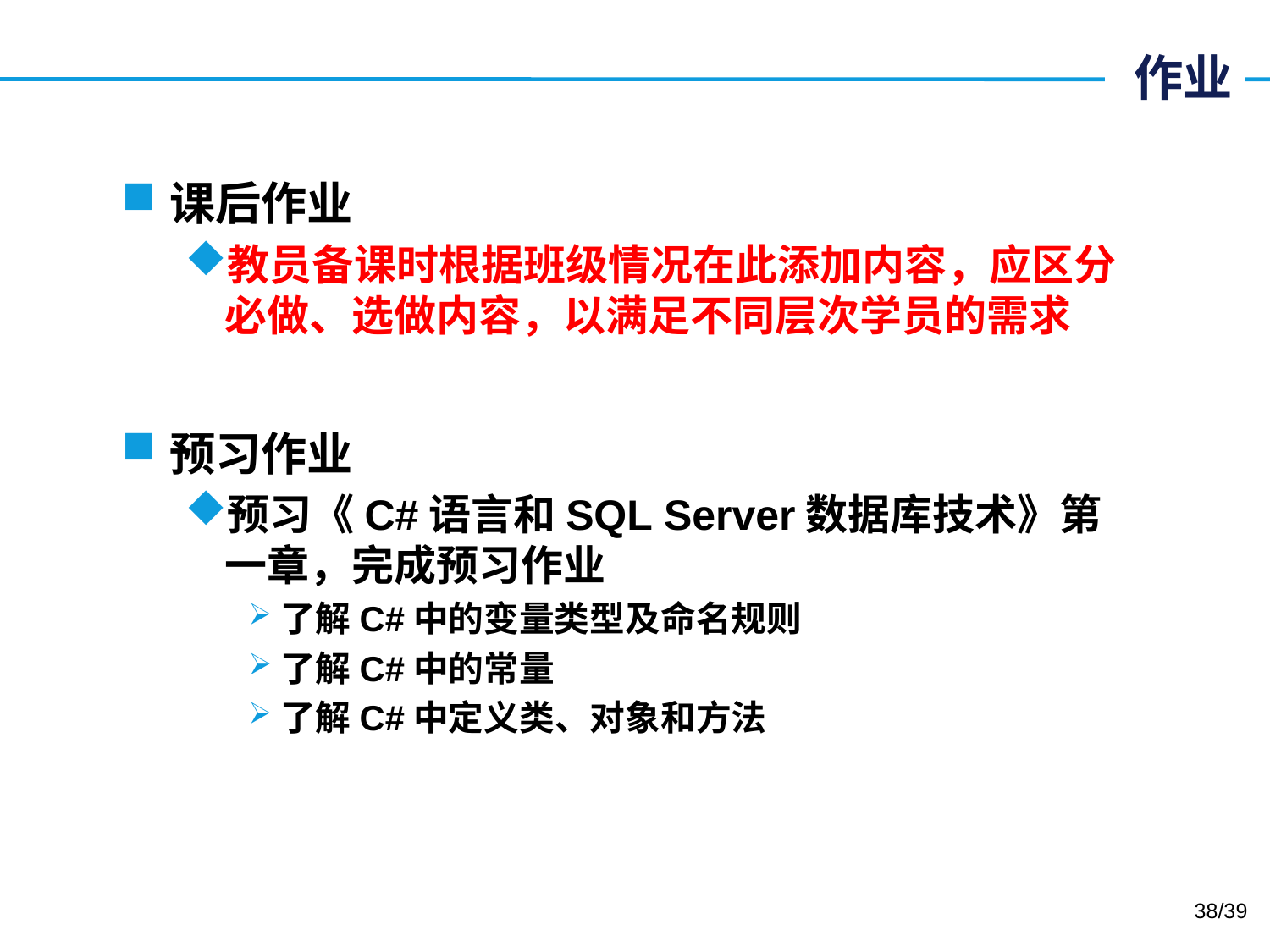

# 作业
课后作业
教员备课时根据班级情况在此添加内容，应区分必做、选做内容，以满足不同层次学员的需求

预习作业
预习《C#语言和SQL Server数据库技术》第一章，完成预习作业
了解C#中的变量类型及命名规则
了解C#中的常量
了解C#中定义类、对象和方法

38/39